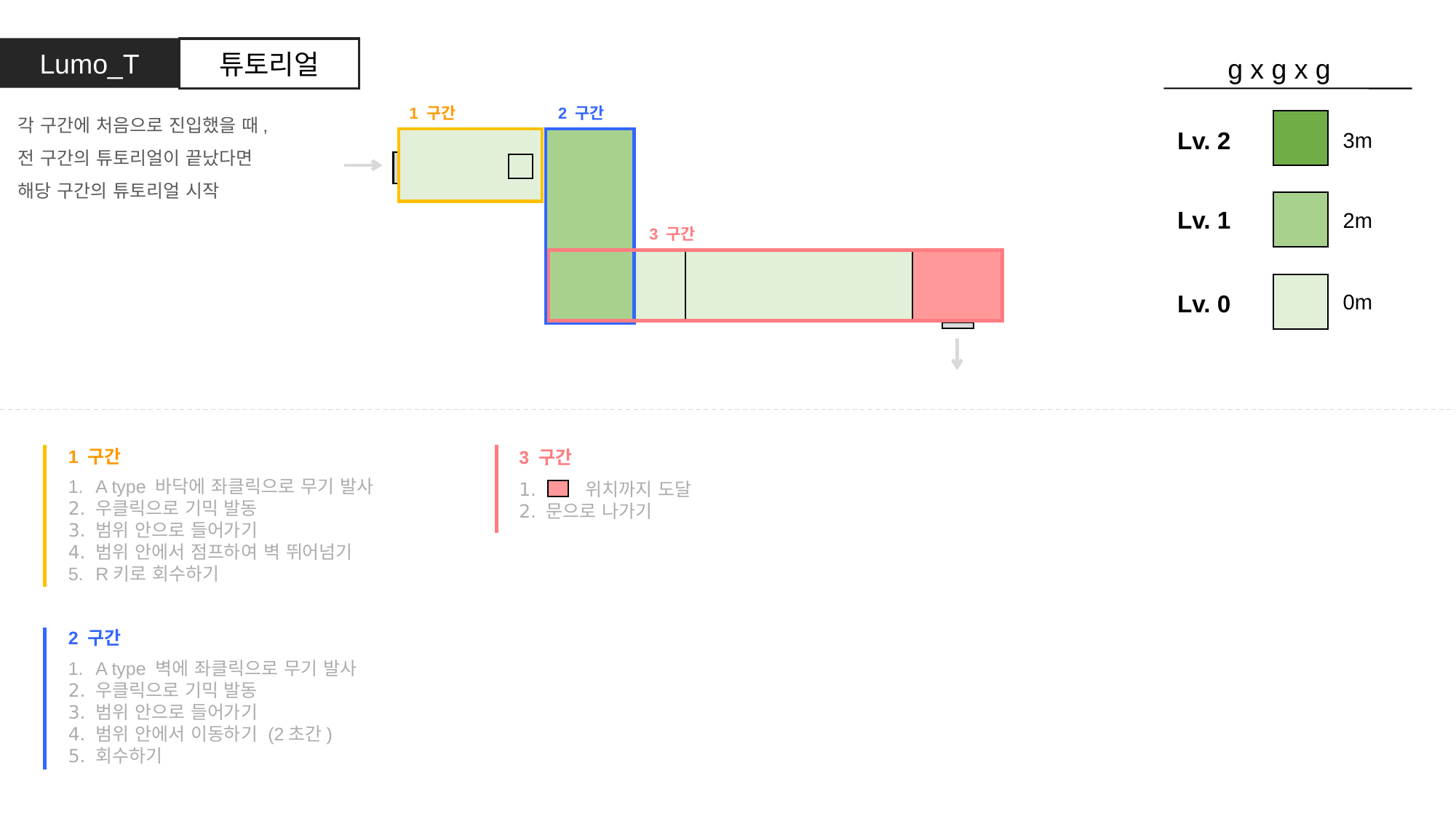

Lumo_T
튜토리얼
g x g x g

Lv. 2
3m

Lv. 1
2m

Lv. 0
0m
각 구간에 처음으로 진입했을 때,
전 구간의 튜토리얼이 끝났다면
해당 구간의 튜토리얼 시작
1 구간
2 구간

3 구간

1 구간
3 구간
A type 바닥에 좌클릭으로 무기 발사
우클릭으로 기믹 발동
범위 안으로 들어가기
범위 안에서 점프하여 벽 뛰어넘기
R키로 회수하기
      위치까지 도달
문으로 나가기

2 구간
A type 벽에 좌클릭으로 무기 발사
우클릭으로 기믹 발동
범위 안으로 들어가기
범위 안에서 이동하기 (2초간)
회수하기